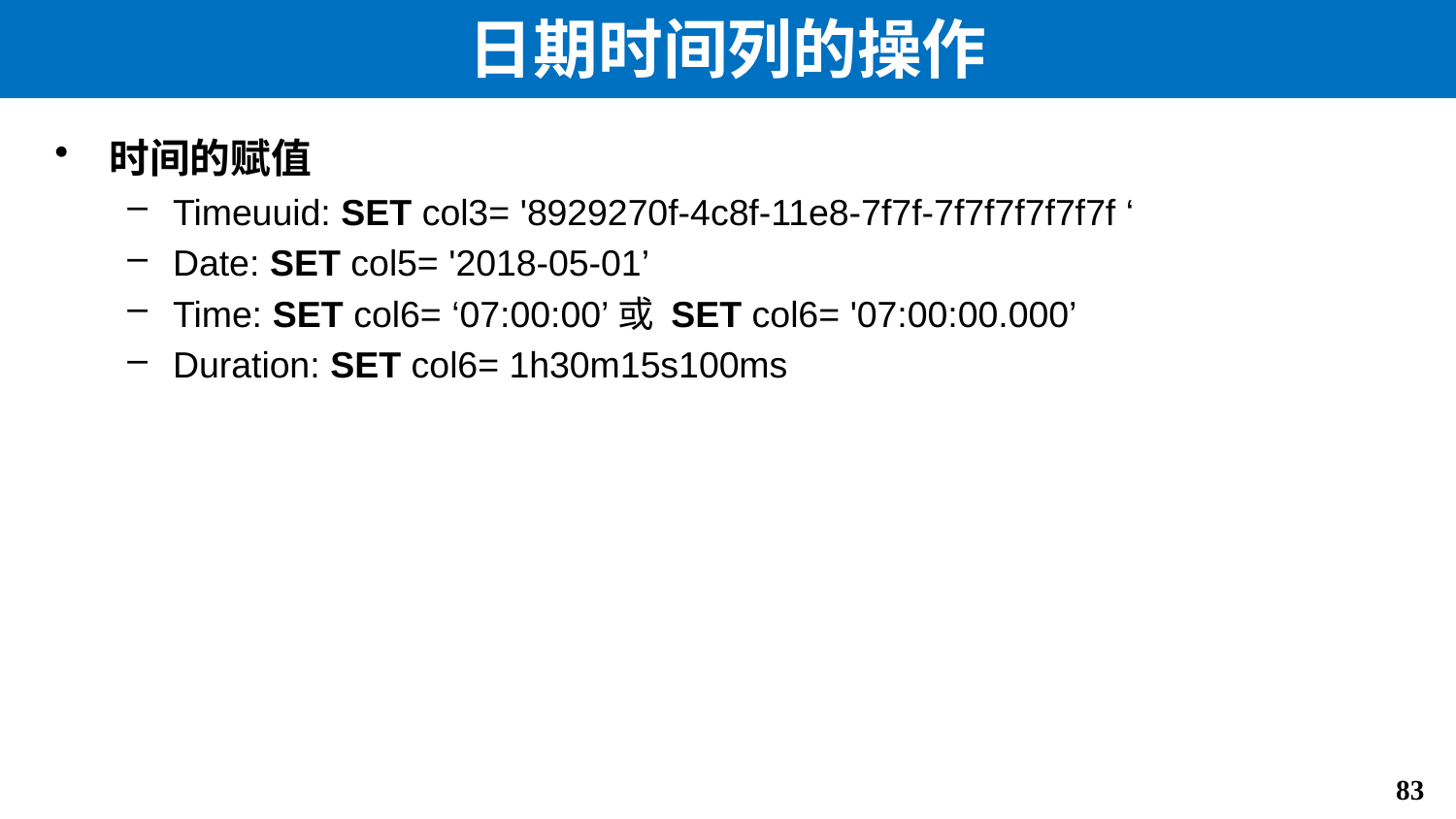

# 日期时间列的操作
时间的赋值
Timeuuid: SET col3= '8929270f-4c8f-11e8-7f7f-7f7f7f7f7f7f ‘
Date: SET col5= '2018-05-01’
Time: SET col6= ‘07:00:00’或 SET col6= '07:00:00.000’
Duration: SET col6= 1h30m15s100ms